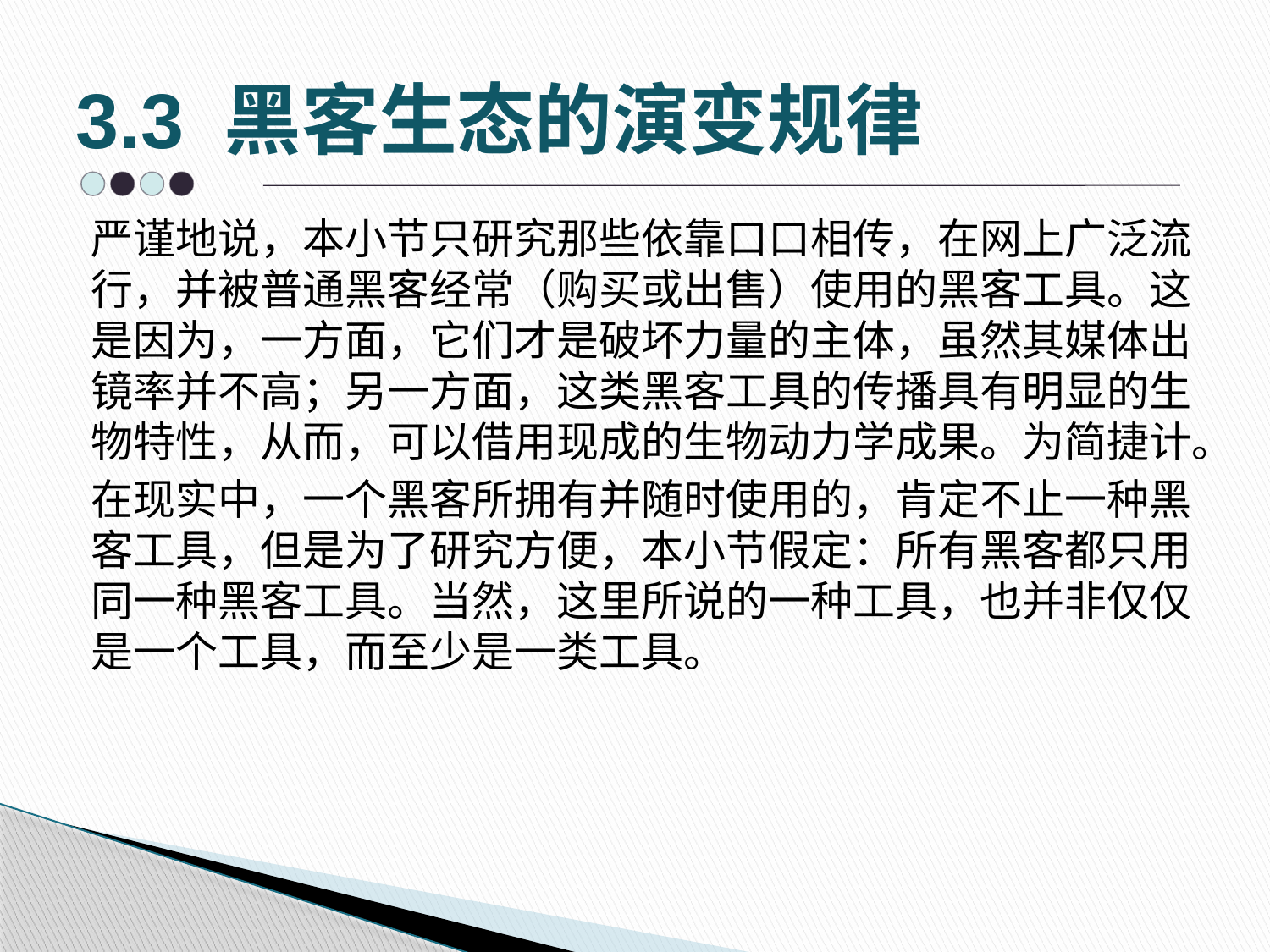

# 3.3 黑客生态的演变规律

严谨地说，本小节只研究那些依靠口口相传，在网上广泛流行，并被普通黑客经常（购买或出售）使用的黑客工具。这是因为，一方面，它们才是破坏力量的主体，虽然其媒体出镜率并不高；另一方面，这类黑客工具的传播具有明显的生物特性，从而，可以借用现成的生物动力学成果。为简捷计。
在现实中，一个黑客所拥有并随时使用的，肯定不止一种黑客工具，但是为了研究方便，本小节假定：所有黑客都只用同一种黑客工具。当然，这里所说的一种工具，也并非仅仅是一个工具，而至少是一类工具。